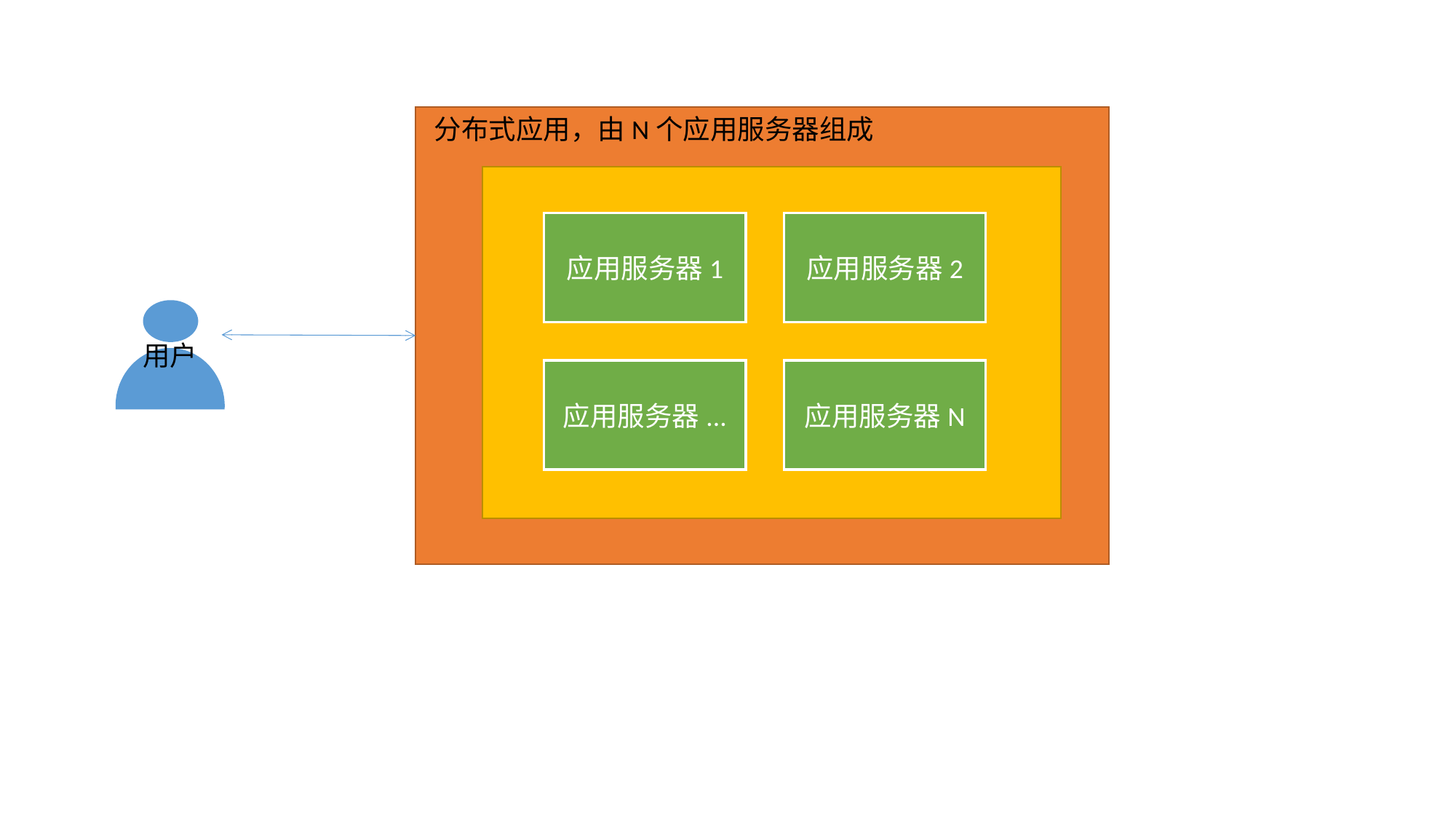

分布式应用，由N个应用服务器组成

应用服务器1
应用服务器2
用户
应用服务器...
应用服务器N